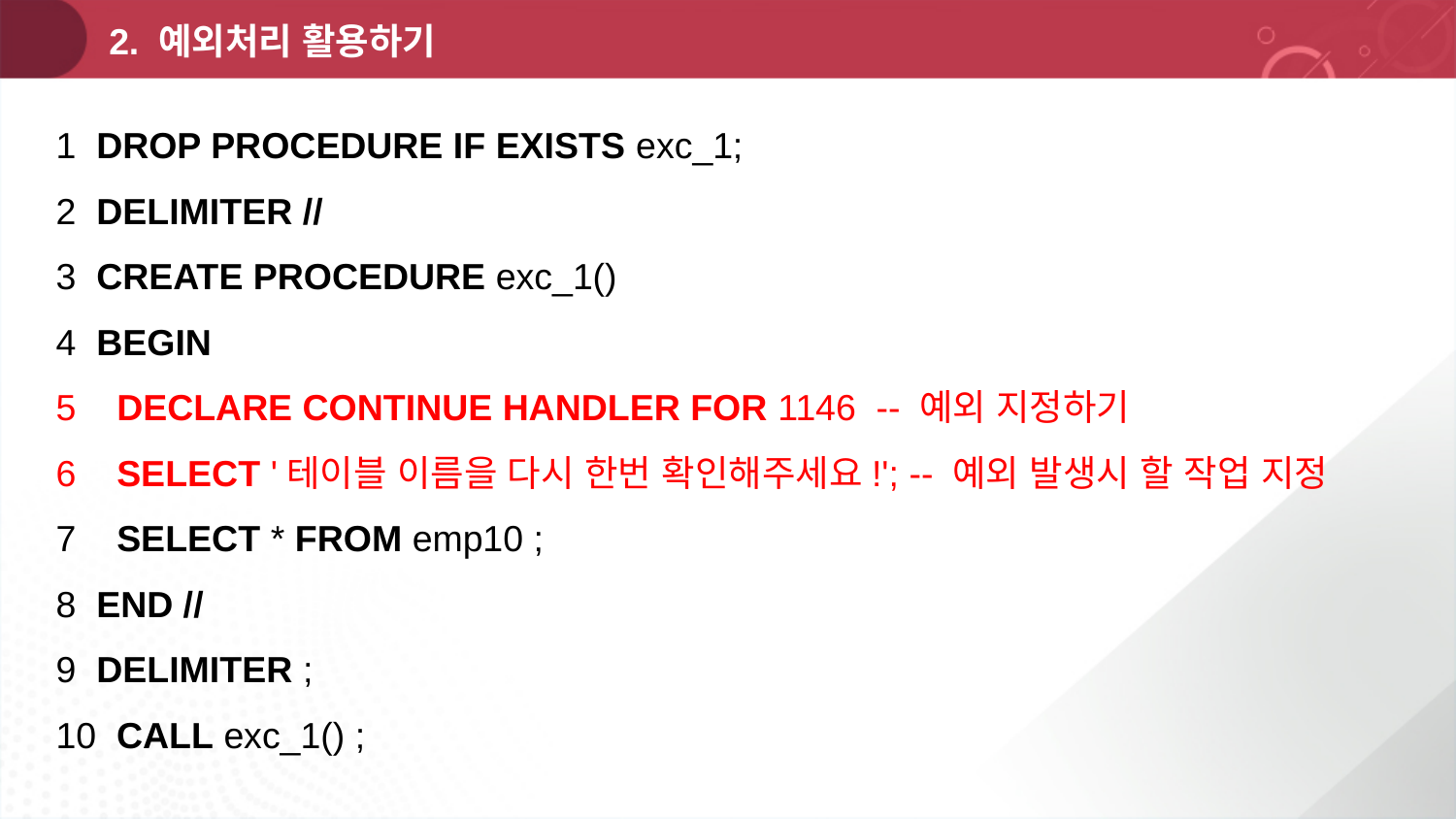

2. 예외처리 활용하기
1  DROP PROCEDURE IF EXISTS exc_1;
2  DELIMITER //
3  CREATE PROCEDURE exc_1()
4  BEGIN
5    DECLARE CONTINUE HANDLER FOR 1146  -- 예외 지정하기
6    SELECT '테이블 이름을 다시 한번 확인해주세요!'; -- 예외 발생시 할 작업 지정
7    SELECT * FROM emp10 ;
8  END //
9  DELIMITER ;
10  CALL exc_1() ;